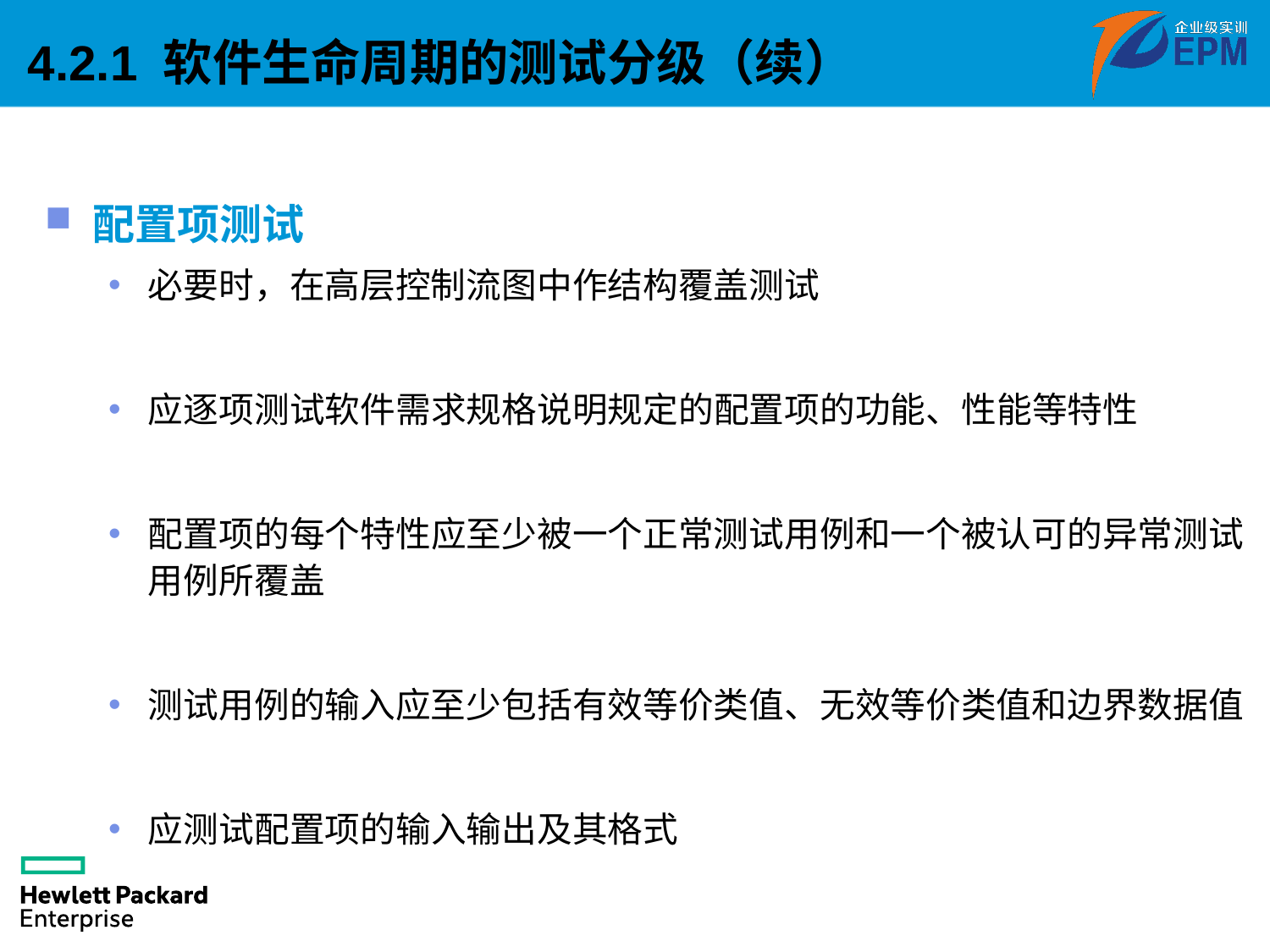

4.2.1 软件生命周期的测试分级（续）
配置项测试
必要时，在高层控制流图中作结构覆盖测试

应逐项测试软件需求规格说明规定的配置项的功能、性能等特性

配置项的每个特性应至少被一个正常测试用例和一个被认可的异常测试用例所覆盖

测试用例的输入应至少包括有效等价类值、无效等价类值和边界数据值

应测试配置项的输入输出及其格式